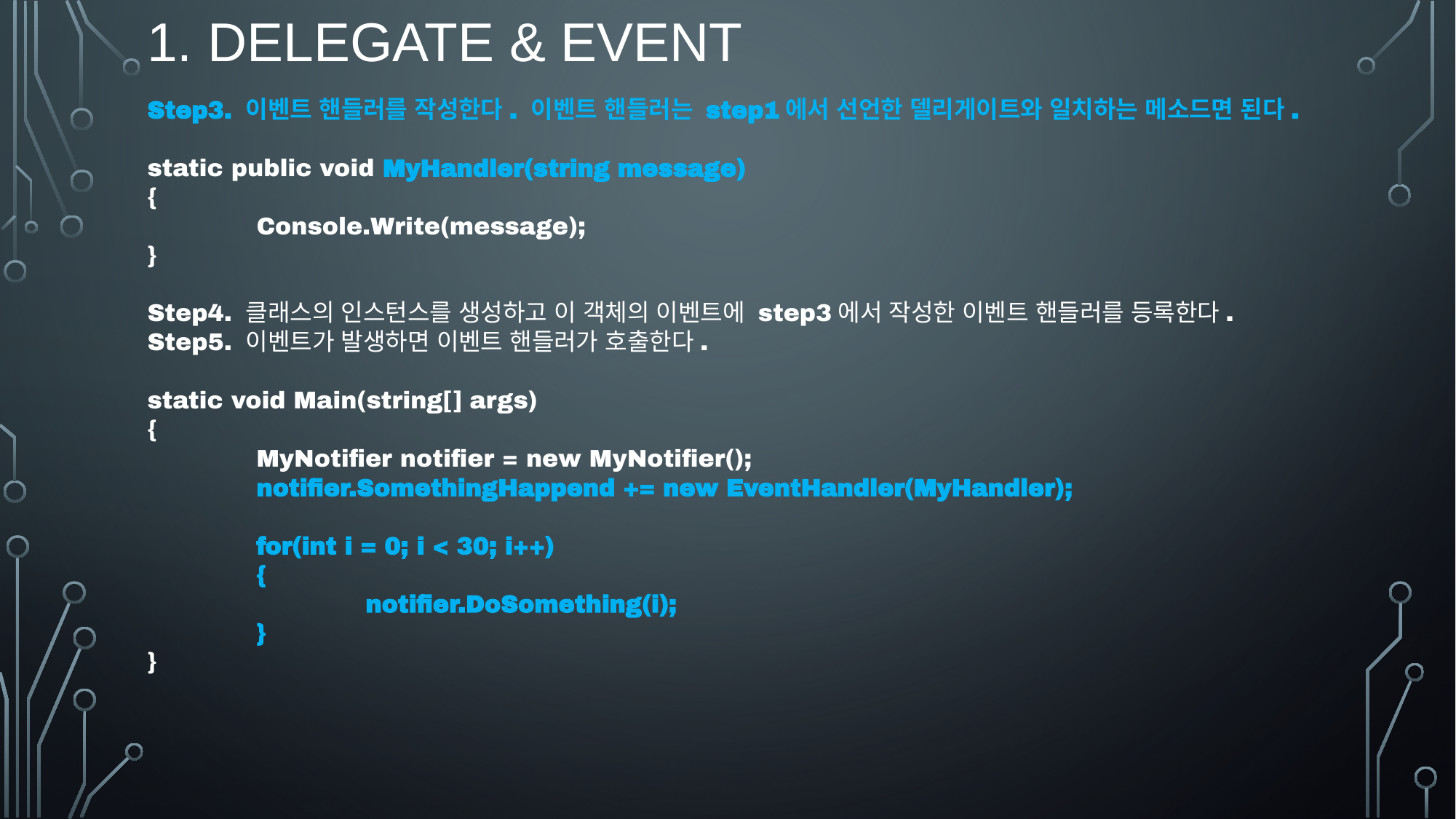

# 1. Delegate & Event
Step3. 이벤트 핸들러를 작성한다. 이벤트 핸들러는 step1에서 선언한 델리게이트와 일치하는 메소드면 된다.

static public void MyHandler(string message)
{
	Console.Write(message);
}

Step4. 클래스의 인스턴스를 생성하고 이 객체의 이벤트에 step3에서 작성한 이벤트 핸들러를 등록한다.
Step5. 이벤트가 발생하면 이벤트 핸들러가 호출한다.

static void Main(string[] args)
{
	MyNotifier notifier = new MyNotifier();
	notifier.SomethingHappend += new EventHandler(MyHandler);

	for(int i = 0; i < 30; i++)
	{
		notifier.DoSomething(i);
	}
}